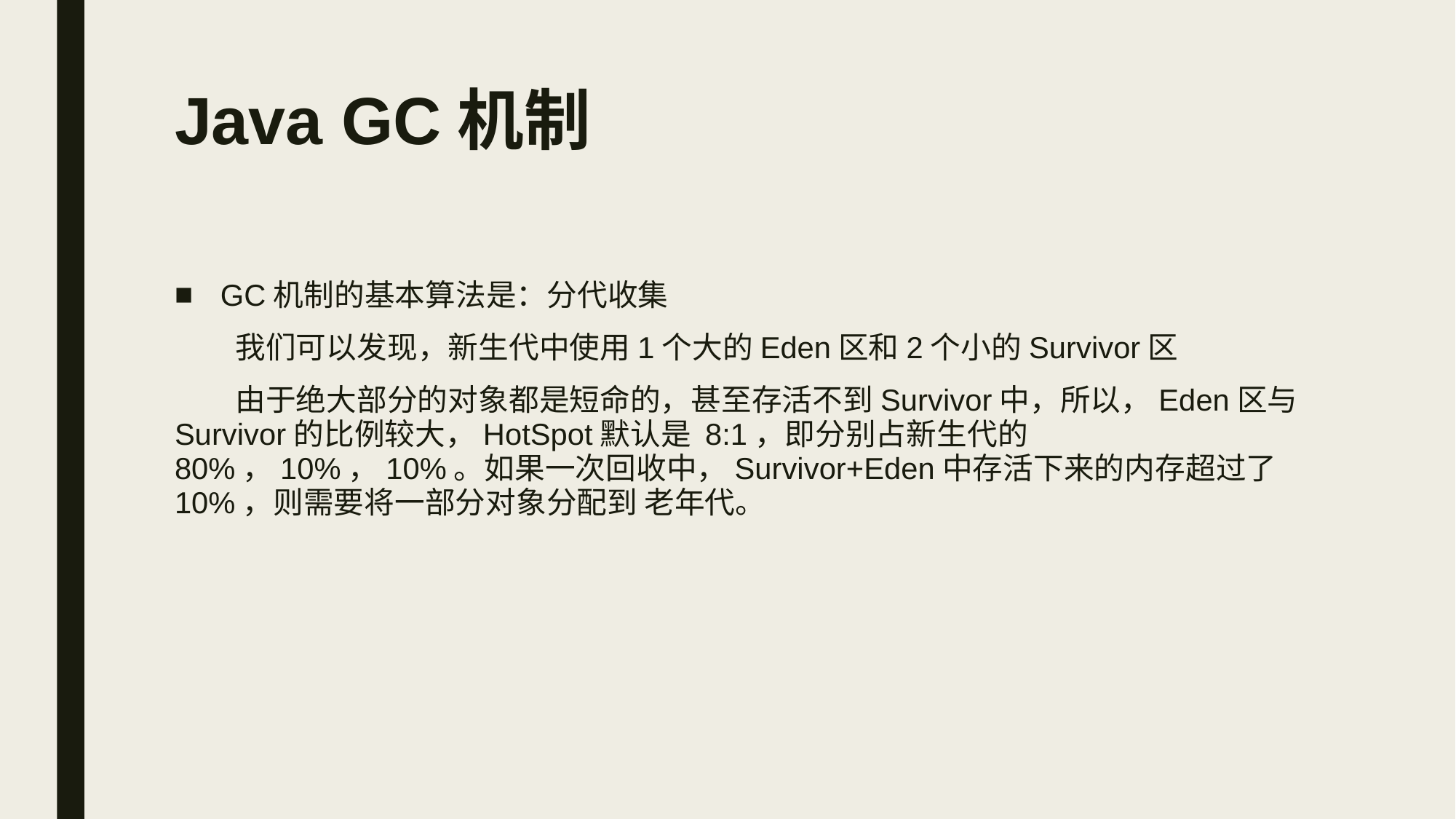

# Java GC机制
GC机制的基本算法是：分代收集
　　我们可以发现，新生代中使用1个大的Eden区和2个小的Survivor区
　　由于绝大部分的对象都是短命的，甚至存活不到Survivor中，所以，Eden区与Survivor的比例较大，HotSpot默认是 8:1，即分别占新生代的80%，10%，10%。如果一次回收中，Survivor+Eden中存活下来的内存超过了10%，则需要将一部分对象分配到 老年代。